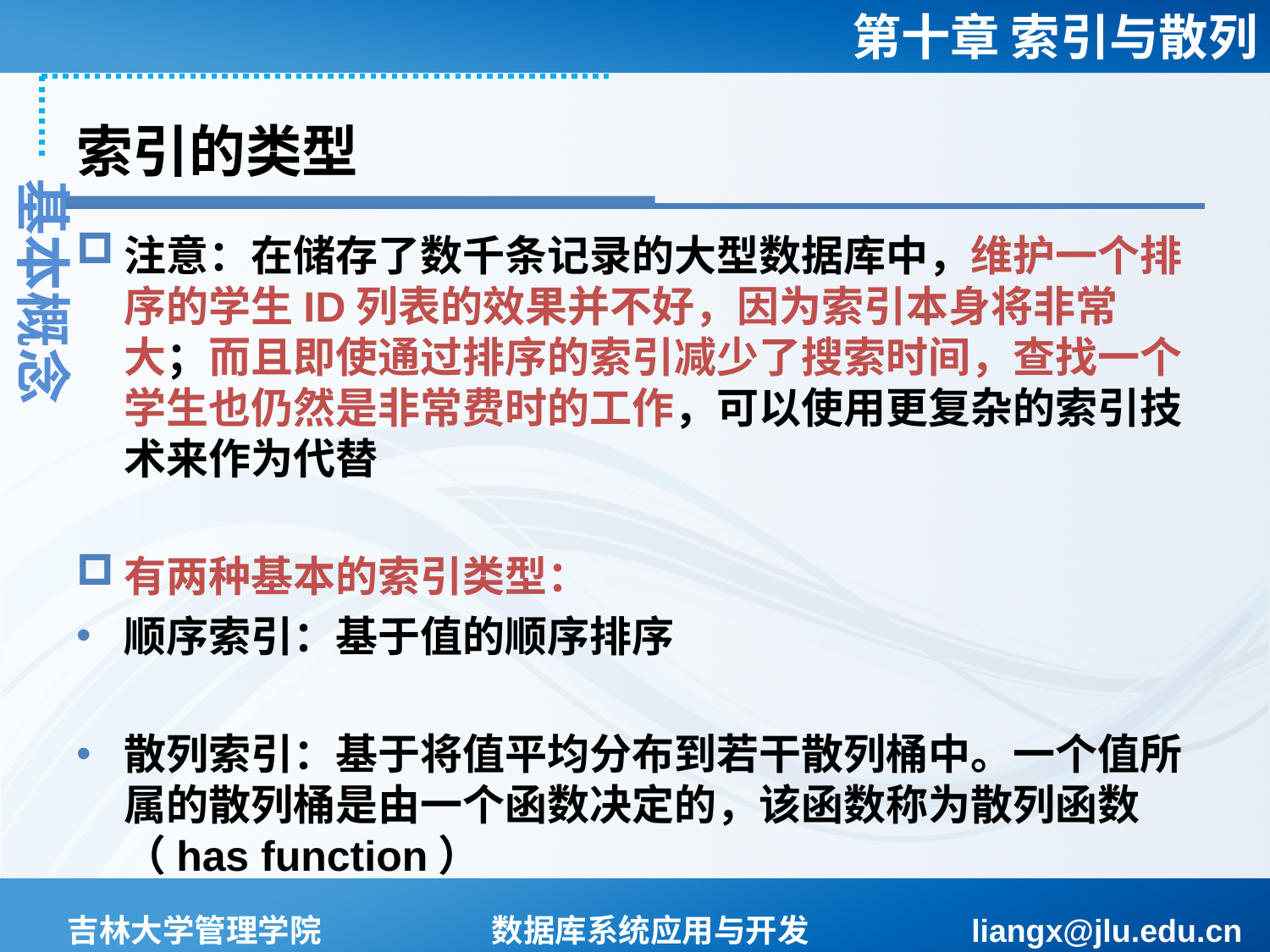

# 索引的类型
基本概念
注意：在储存了数千条记录的大型数据库中，维护一个排序的学生ID列表的效果并不好，因为索引本身将非常大；而且即使通过排序的索引减少了搜索时间，查找一个学生也仍然是非常费时的工作，可以使用更复杂的索引技术来作为代替

有两种基本的索引类型：
顺序索引：基于值的顺序排序

散列索引：基于将值平均分布到若干散列桶中。一个值所属的散列桶是由一个函数决定的，该函数称为散列函数（has function）